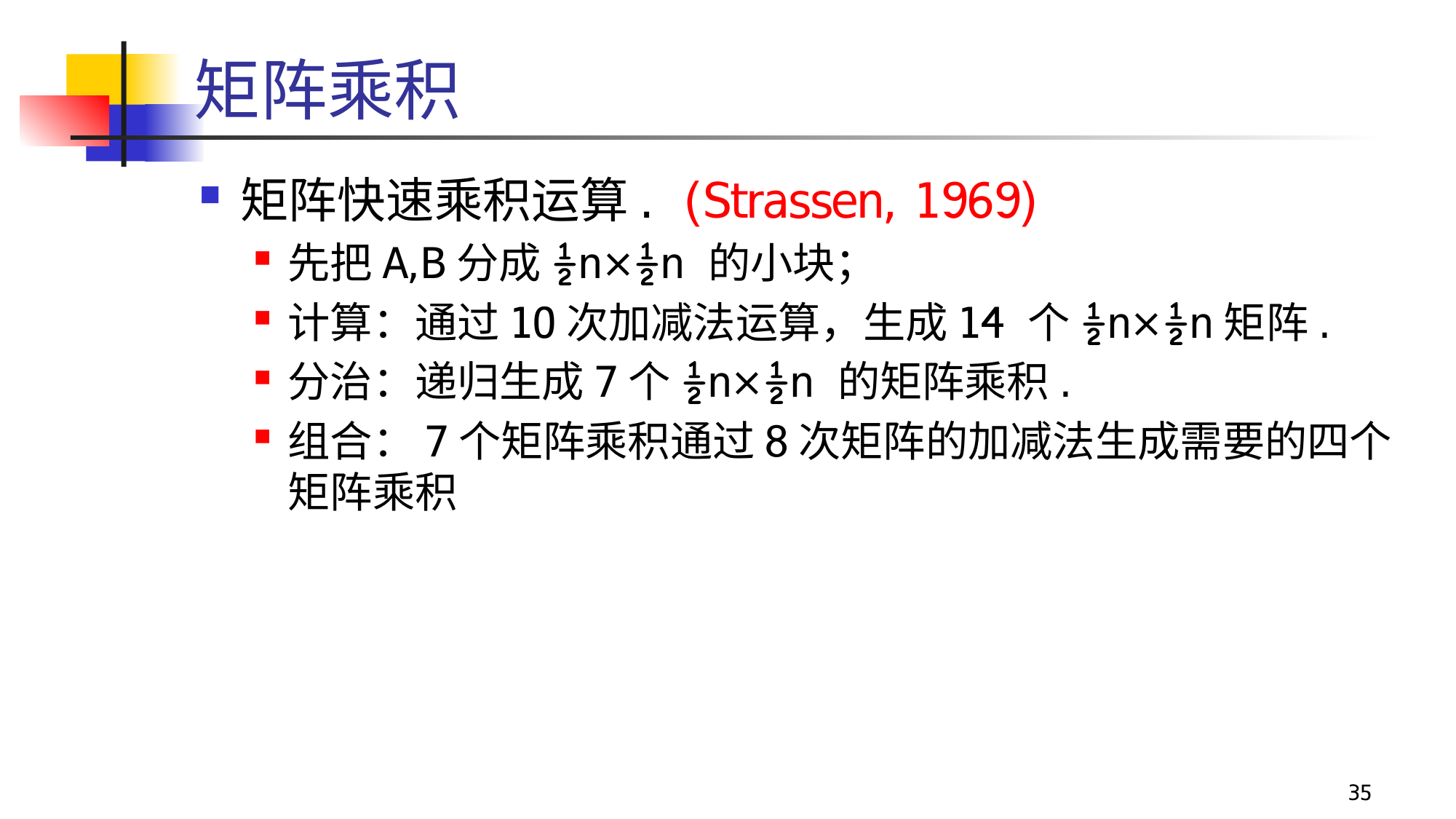

# 矩阵乘积
矩阵快速乘积运算.  (Strassen, 1969)
先把A,B分成½n×½n 的小块；
计算：通过10次加减法运算，生成14 个½n×½n矩阵.
分治：递归生成7个½n×½n 的矩阵乘积.
组合：7个矩阵乘积通过8次矩阵的加减法生成需要的四个矩阵乘积
35